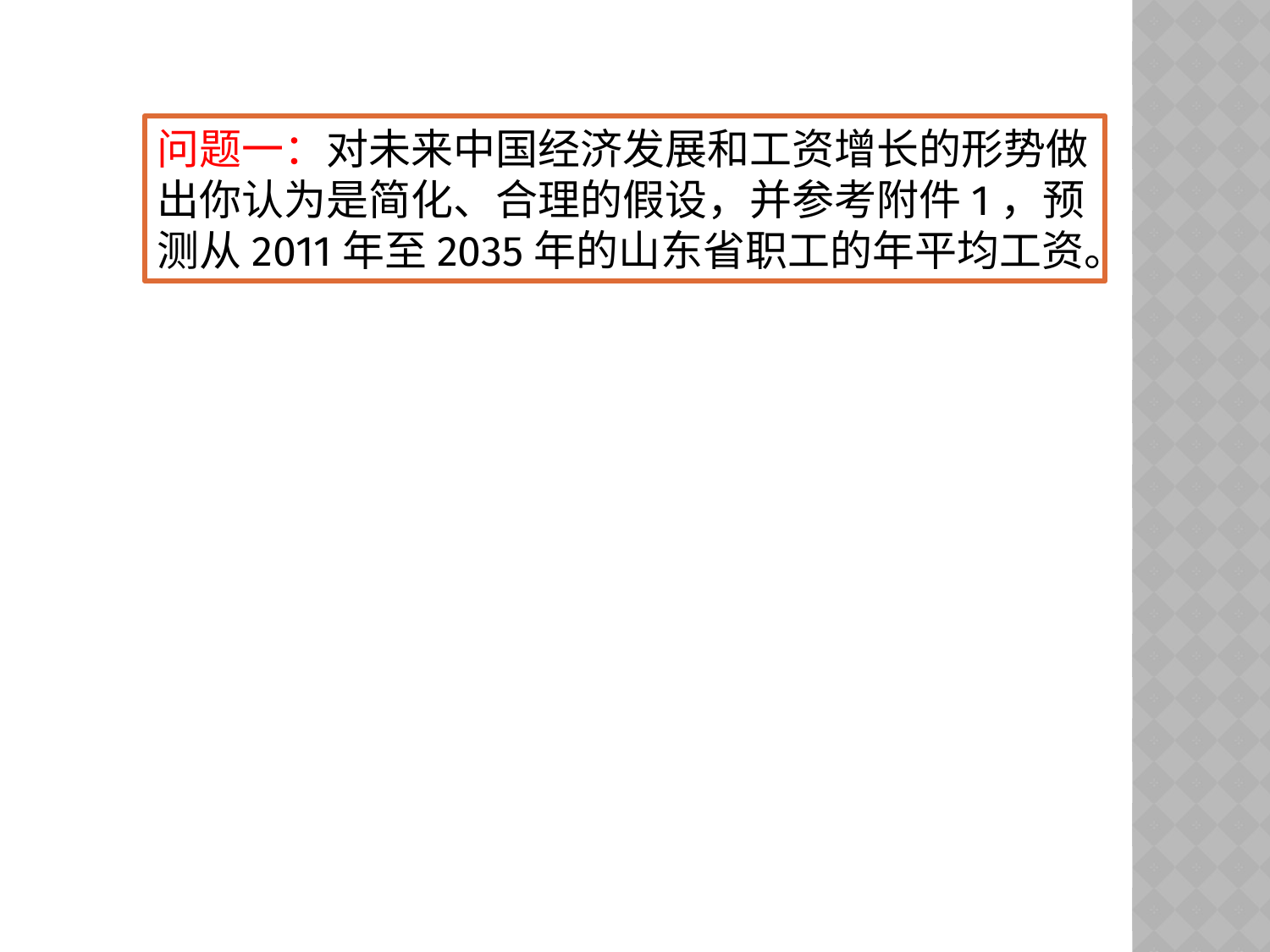

问题一：对未来中国经济发展和工资增长的形势做出你认为是简化、合理的假设，并参考附件1，预测从2011年至2035年的山东省职工的年平均工资。